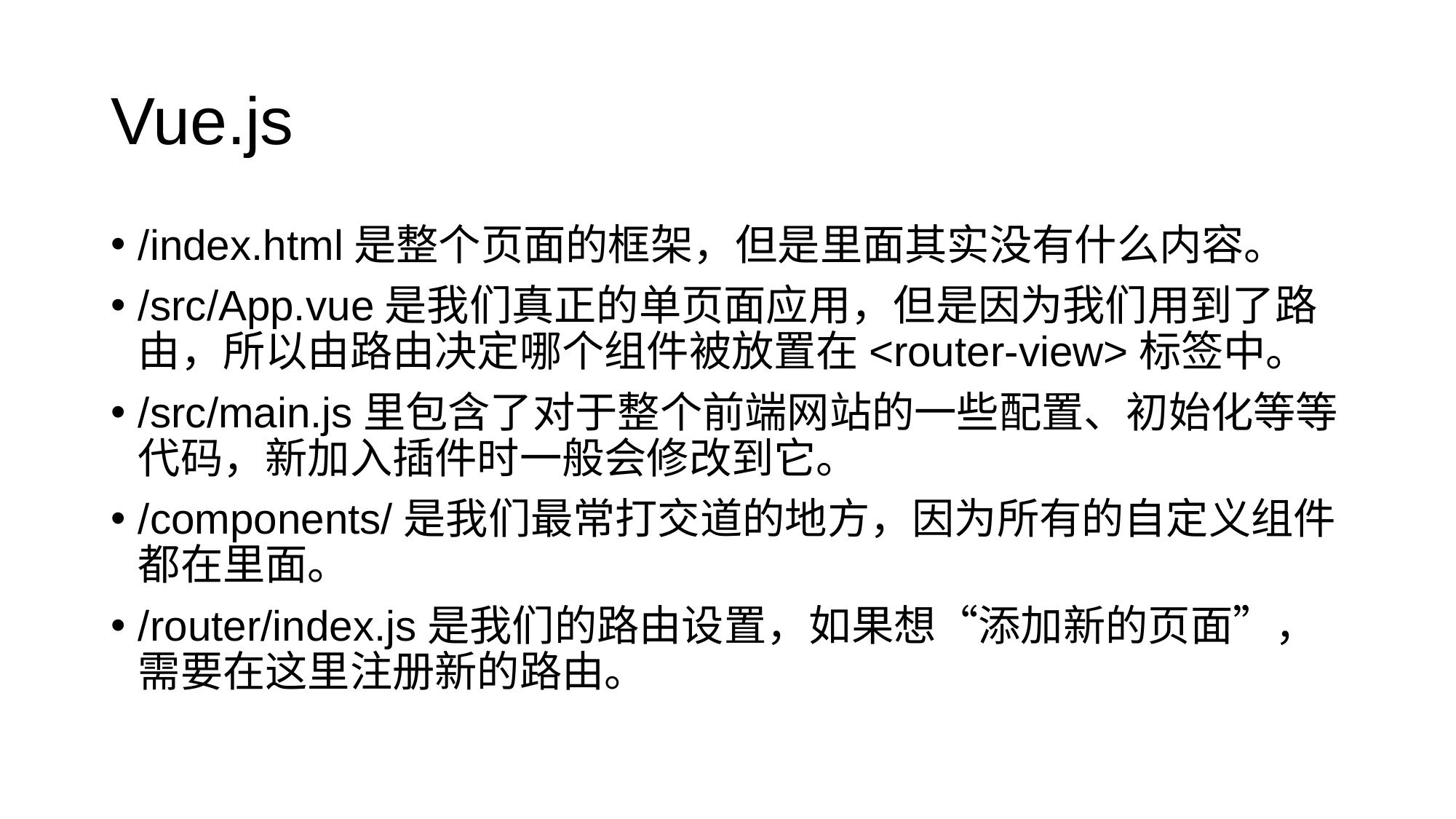

# Vue.js
/index.html是整个页面的框架，但是里面其实没有什么内容。
/src/App.vue是我们真正的单页面应用，但是因为我们用到了路由，所以由路由决定哪个组件被放置在<router-view>标签中。
/src/main.js里包含了对于整个前端网站的一些配置、初始化等等代码，新加入插件时一般会修改到它。
/components/是我们最常打交道的地方，因为所有的自定义组件都在里面。
/router/index.js是我们的路由设置，如果想“添加新的页面”，需要在这里注册新的路由。